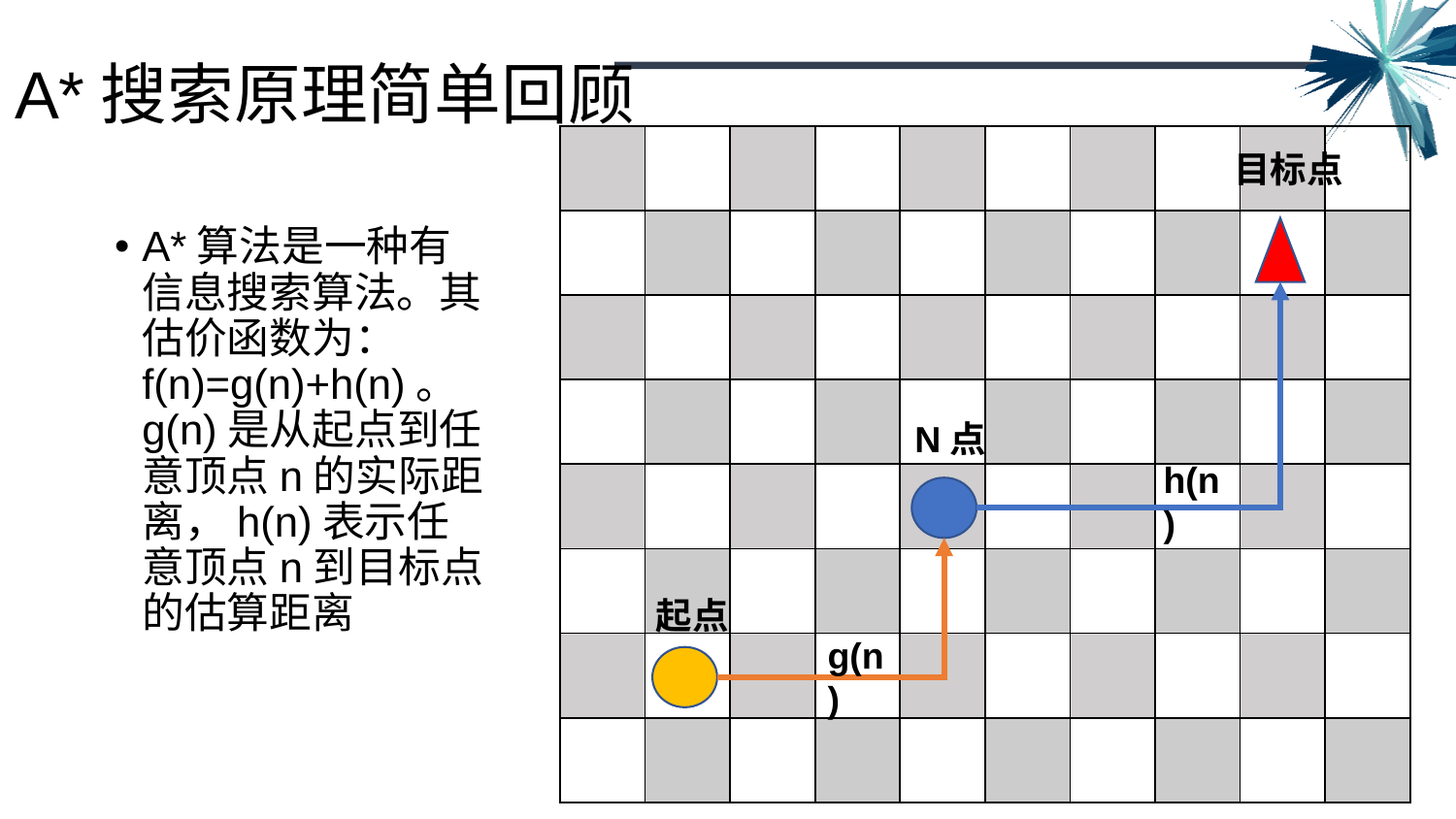

# A*搜索原理简单回顾
目标点
A*算法是一种有信息搜索算法。其估价函数为：f(n)=g(n)+h(n)。g(n)是从起点到任意顶点n的实际距离，h(n)表示任意顶点n到目标点的估算距离

N点
h(n)

起点
g(n)